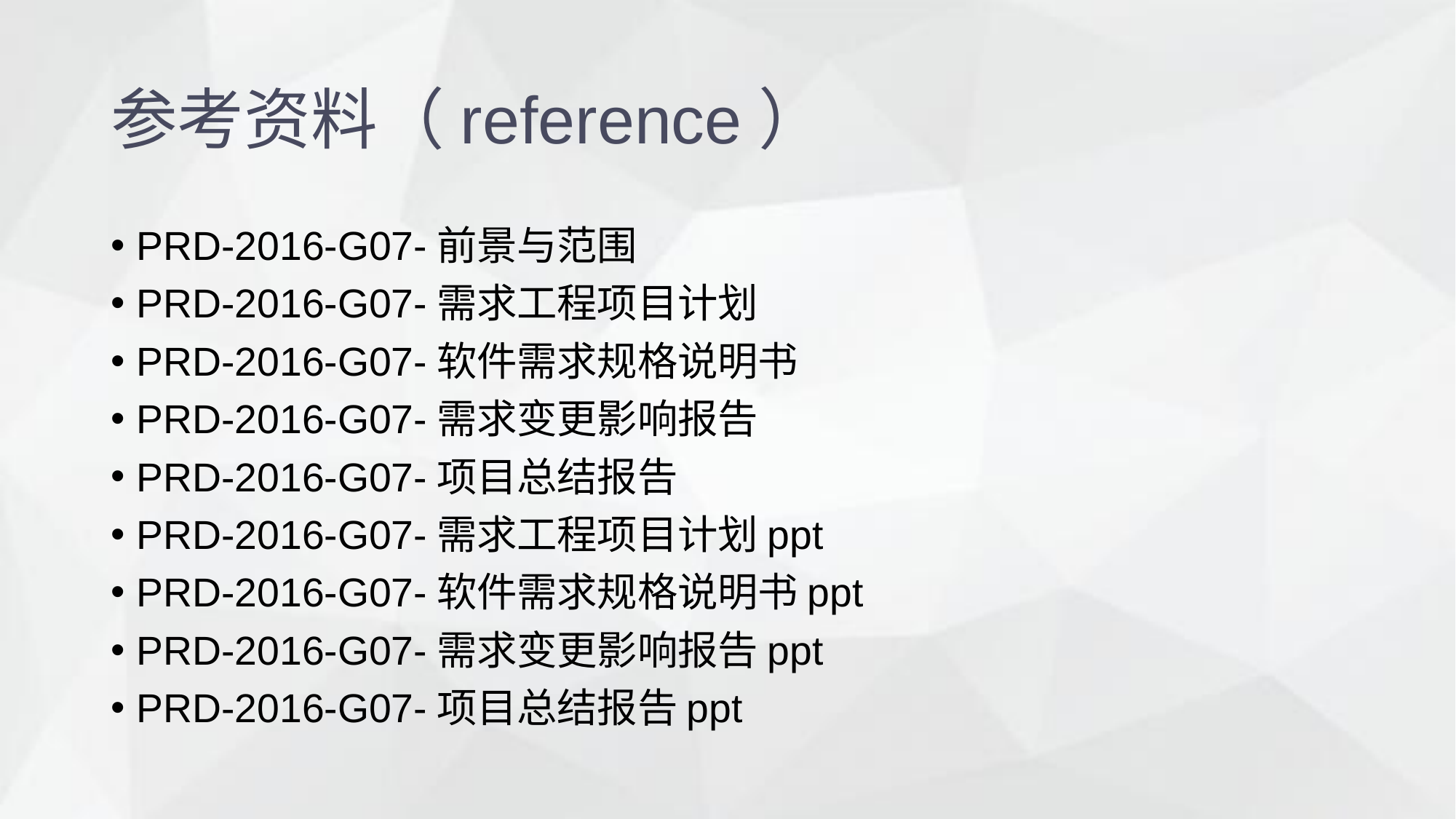

参考资料（reference）
PRD-2016-G07-前景与范围
PRD-2016-G07-需求工程项目计划
PRD-2016-G07-软件需求规格说明书
PRD-2016-G07-需求变更影响报告
PRD-2016-G07-项目总结报告
PRD-2016-G07-需求工程项目计划ppt
PRD-2016-G07-软件需求规格说明书ppt
PRD-2016-G07-需求变更影响报告ppt
PRD-2016-G07-项目总结报告ppt